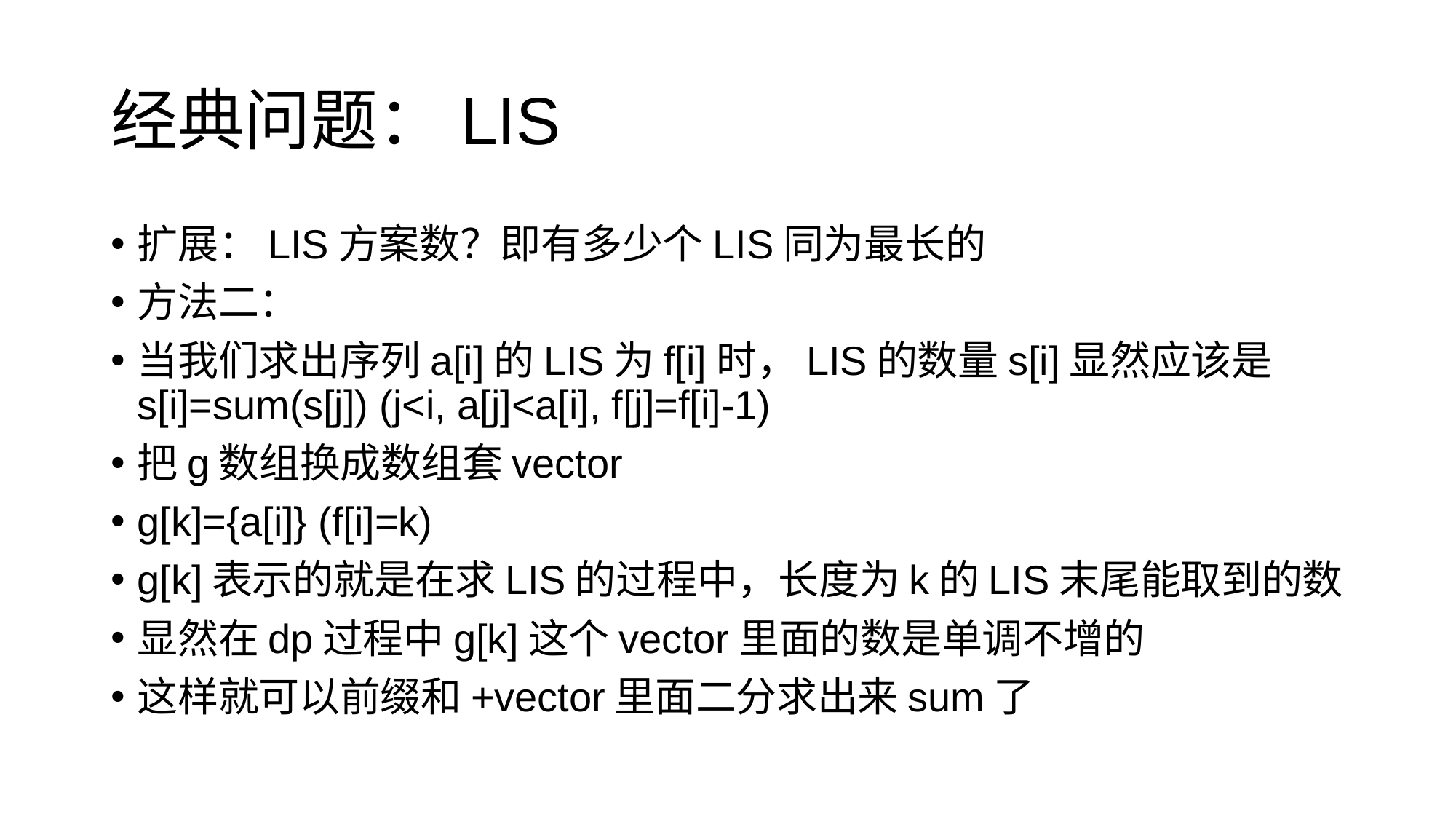

# 经典问题：LIS
扩展：LIS方案数？即有多少个LIS同为最长的
方法二：
当我们求出序列a[i]的LIS为f[i]时，LIS的数量s[i]显然应该是 s[i]=sum(s[j]) (j<i, a[j]<a[i], f[j]=f[i]-1)
把g数组换成数组套vector
g[k]={a[i]} (f[i]=k)
g[k]表示的就是在求LIS的过程中，长度为k的LIS末尾能取到的数
显然在dp过程中g[k]这个vector里面的数是单调不增的
这样就可以前缀和+vector里面二分求出来sum了